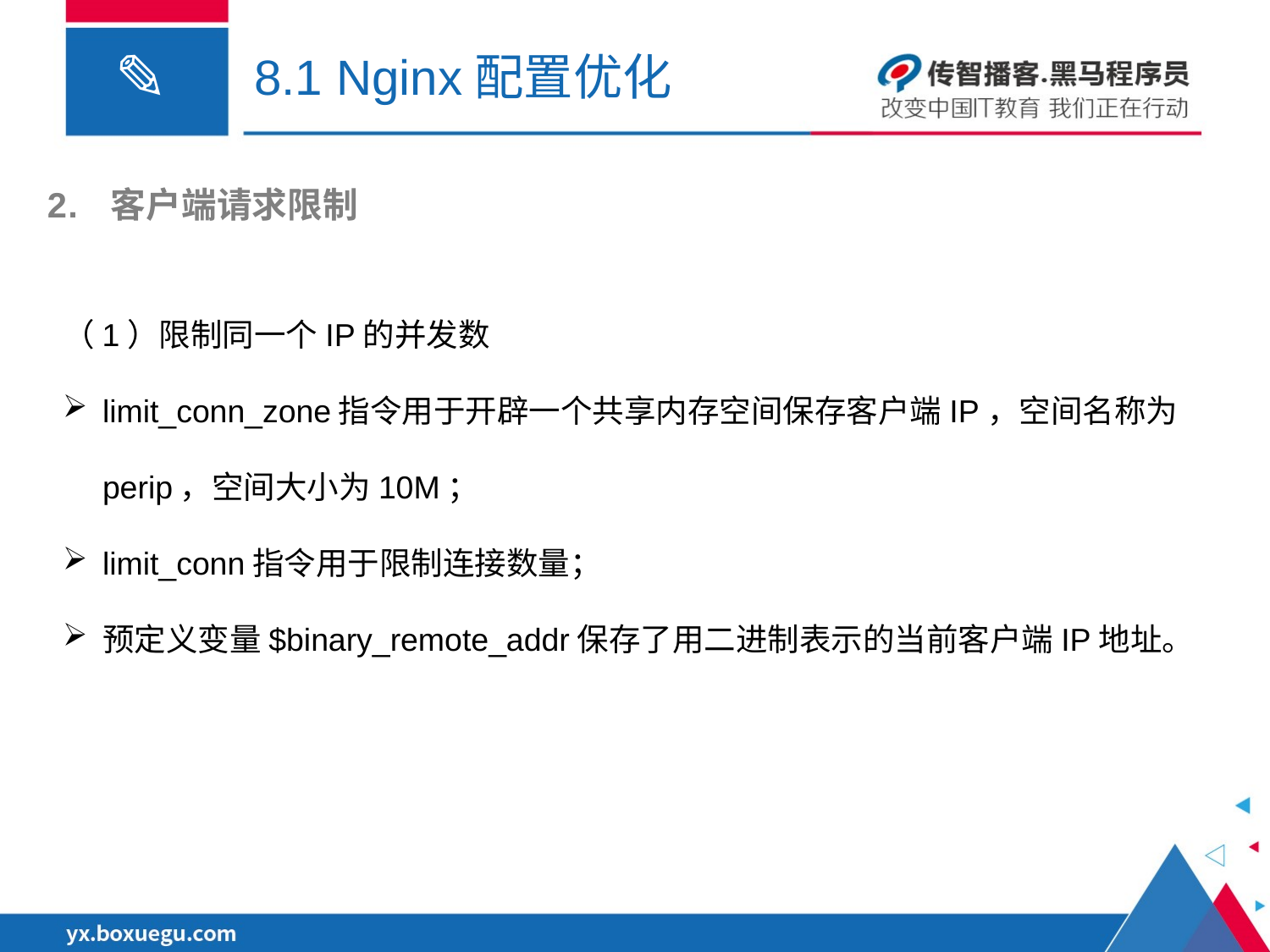

# 8.1 Nginx配置优化
客户端请求限制
（1）限制同一个IP的并发数
limit_conn_zone指令用于开辟一个共享内存空间保存客户端IP，空间名称为perip，空间大小为10M；
limit_conn指令用于限制连接数量；
预定义变量$binary_remote_addr保存了用二进制表示的当前客户端IP地址。